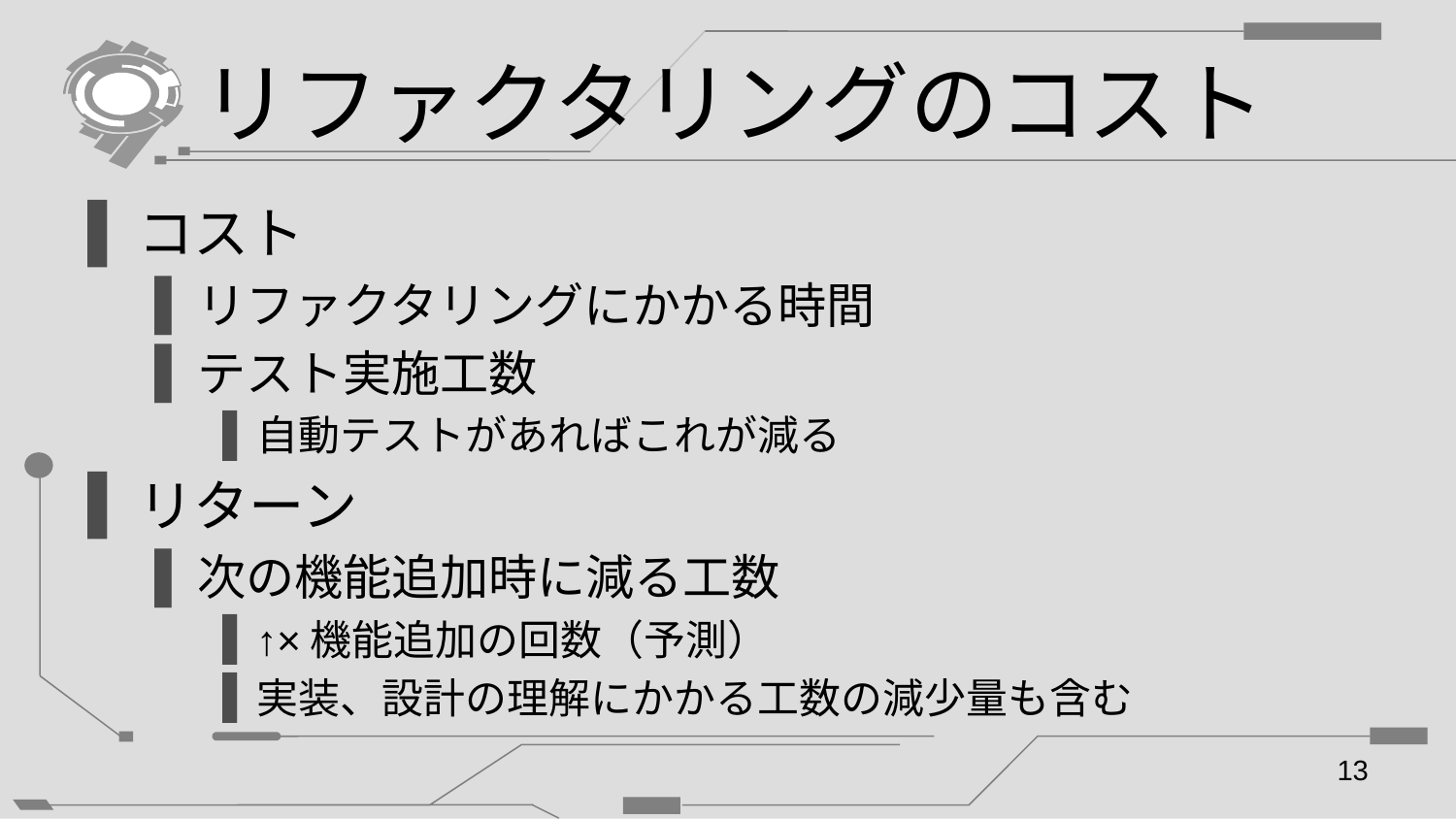

# リファクタリングのコスト
コスト
リファクタリングにかかる時間
テスト実施工数
自動テストがあればこれが減る
リターン
次の機能追加時に減る工数
↑×機能追加の回数（予測）
実装、設計の理解にかかる工数の減少量も含む
13